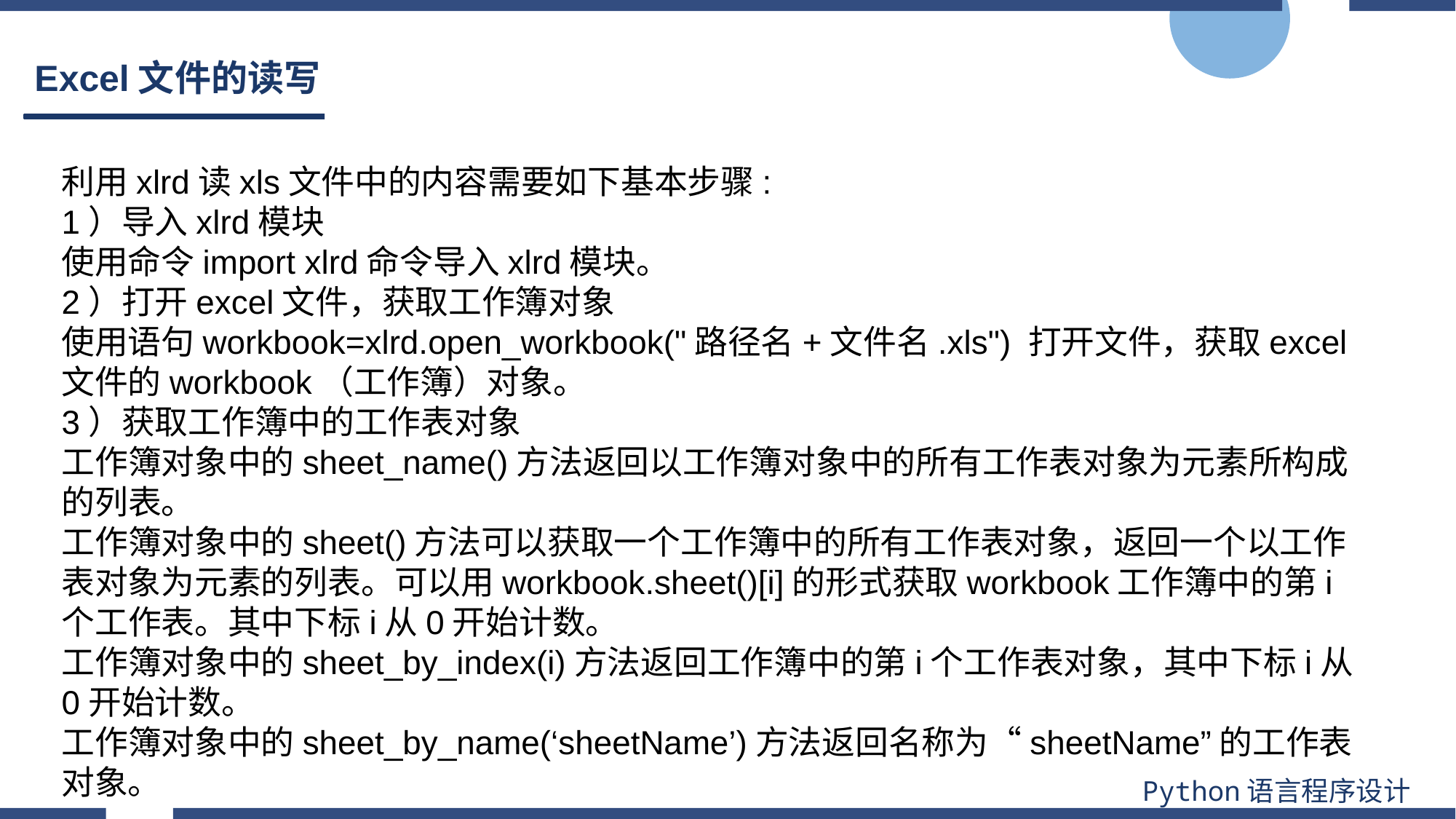

# Excel文件的读写

利用xlrd读xls文件中的内容需要如下基本步骤:
1）导入xlrd模块
使用命令import xlrd命令导入xlrd模块。
2）打开excel文件，获取工作簿对象
使用语句workbook=xlrd.open_workbook("路径名+文件名.xls") 打开文件，获取excel文件的workbook（工作簿）对象。
3）获取工作簿中的工作表对象
工作簿对象中的sheet_name()方法返回以工作簿对象中的所有工作表对象为元素所构成的列表。
工作簿对象中的sheet()方法可以获取一个工作簿中的所有工作表对象，返回一个以工作表对象为元素的列表。可以用workbook.sheet()[i]的形式获取workbook工作簿中的第i个工作表。其中下标i从0开始计数。
工作簿对象中的sheet_by_index(i)方法返回工作簿中的第i个工作表对象，其中下标i从0开始计数。
工作簿对象中的sheet_by_name(‘sheetName’)方法返回名称为“sheetName”的工作表对象。